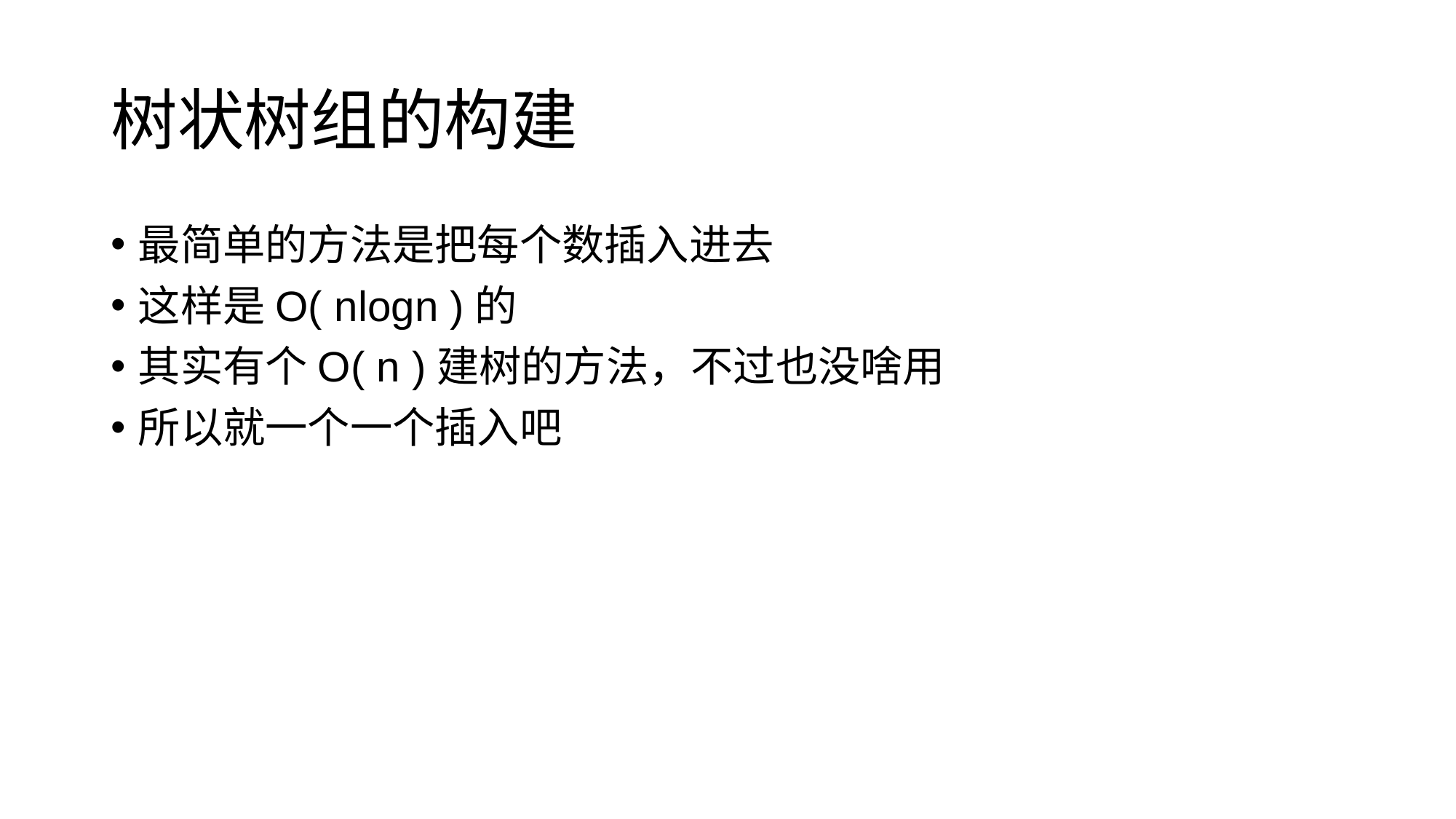

# 树状树组的构建
最简单的方法是把每个数插入进去
这样是O( nlogn )的
其实有个O( n )建树的方法，不过也没啥用
所以就一个一个插入吧